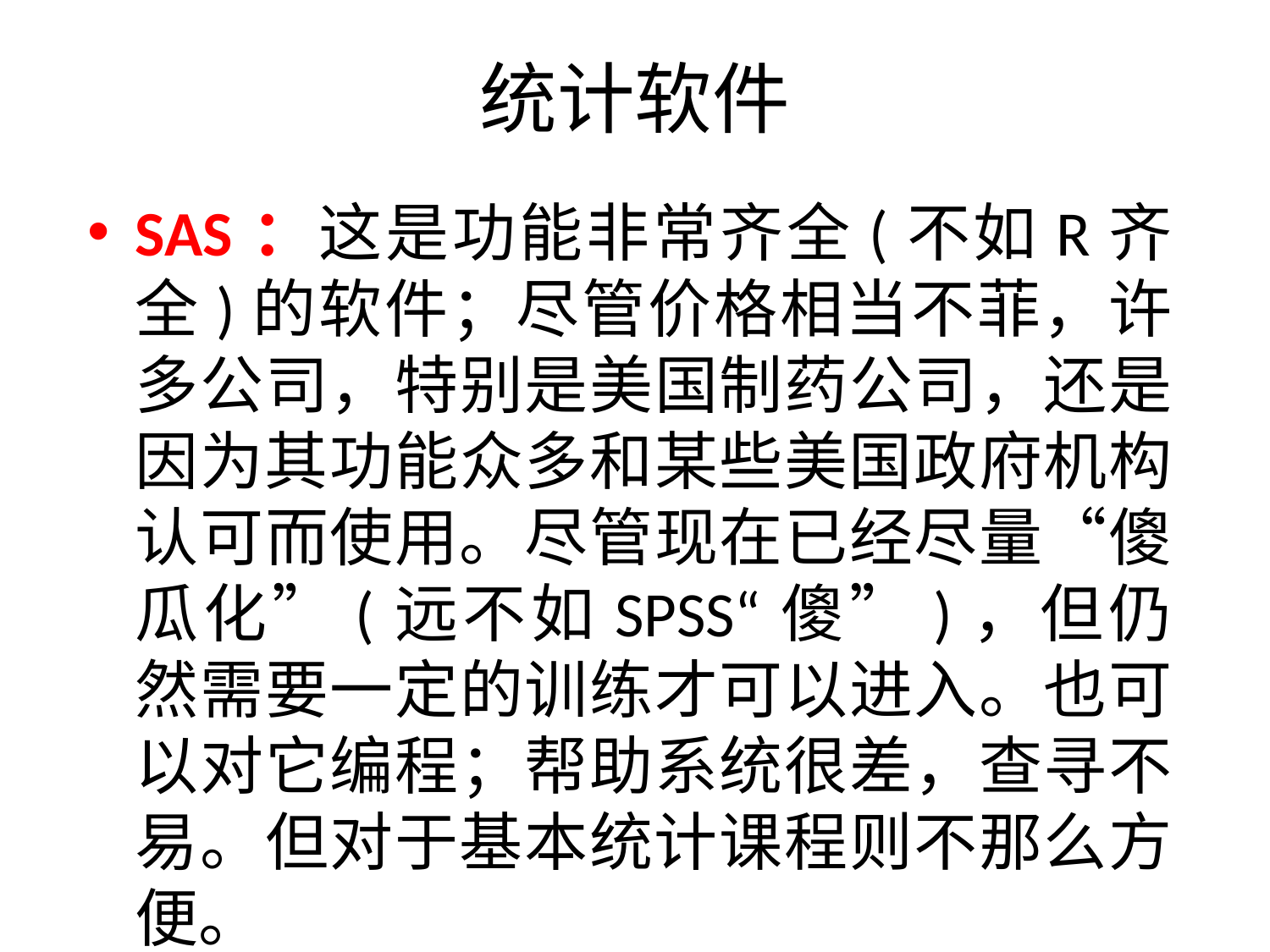

# 统计软件
SAS：这是功能非常齐全(不如R齐全)的软件；尽管价格相当不菲，许多公司，特别是美国制药公司，还是因为其功能众多和某些美国政府机构认可而使用。尽管现在已经尽量“傻瓜化”(远不如SPSS“傻”)，但仍然需要一定的训练才可以进入。也可以对它编程；帮助系统很差，查寻不易。但对于基本统计课程则不那么方便。